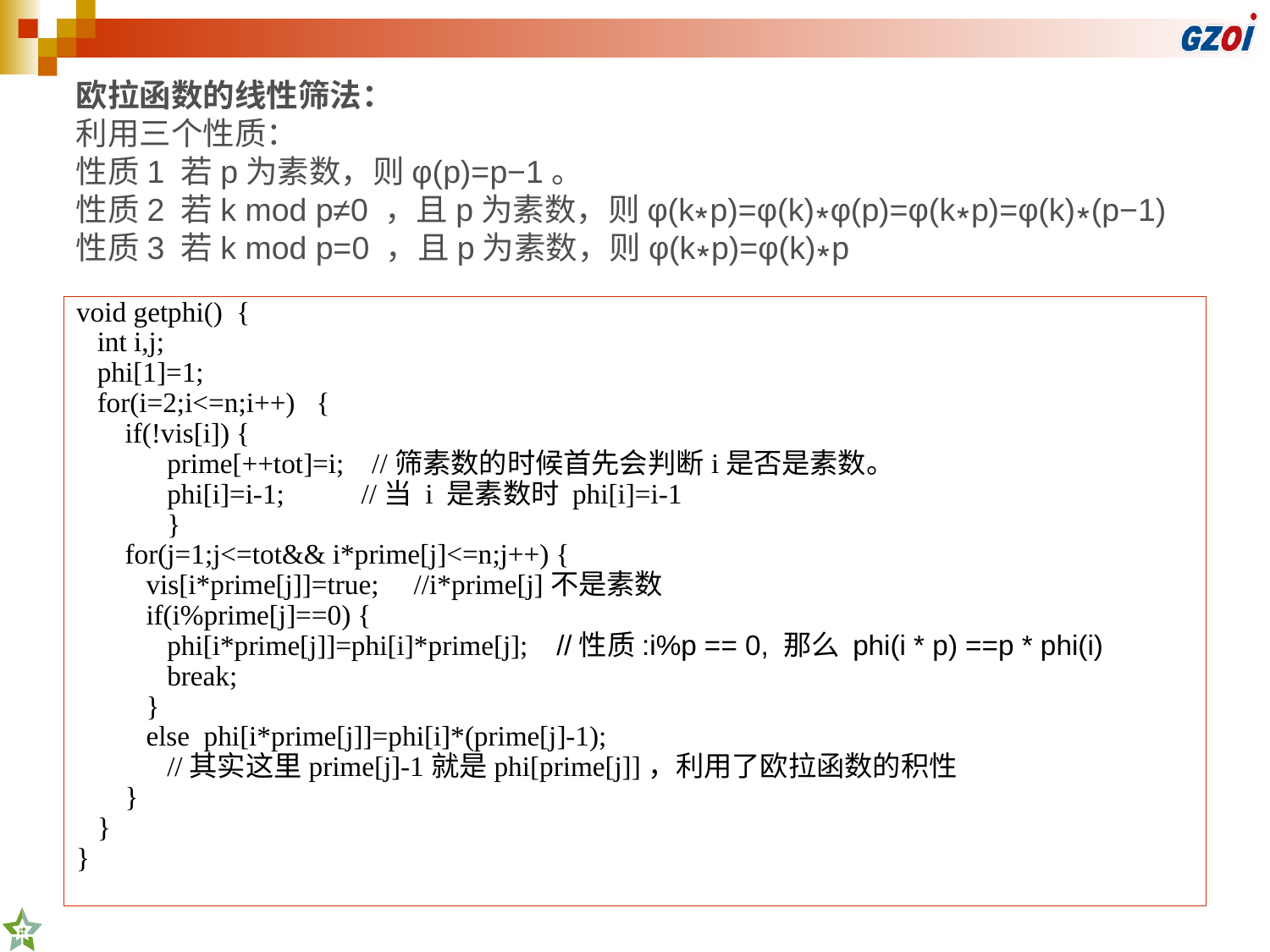

欧拉函数的线性筛法：
利用三个性质：
性质1 若p为素数，则φ(p)=p−1。
性质2 若k mod p≠0 ，且p为素数，则φ(k∗p)=φ(k)∗φ(p)=φ(k∗p)=φ(k)∗(p−1)
性质3 若k mod p=0 ，且p为素数，则φ(k∗p)=φ(k)∗p
void getphi()  {
   int i,j;
   phi[1]=1;
   for(i=2;i<=n;i++)   {
       if(!vis[i]) {
             prime[++tot]=i;    //筛素数的时候首先会判断i是否是素数。
             phi[i]=i-1;           //当 i 是素数时 phi[i]=i-1
             }
       for(j=1;j<=tot&& i*prime[j]<=n;j++) {
          vis[i*prime[j]]=true;     //i*prime[j]不是素数
          if(i%prime[j]==0) {
             phi[i*prime[j]]=phi[i]*prime[j];    //性质:i%p == 0, 那么 phi(i * p) ==p * phi(i)
             break;
          }
          else  phi[i*prime[j]]=phi[i]*(prime[j]-1);
             //其实这里prime[j]-1就是phi[prime[j]]，利用了欧拉函数的积性
       }
   }
}